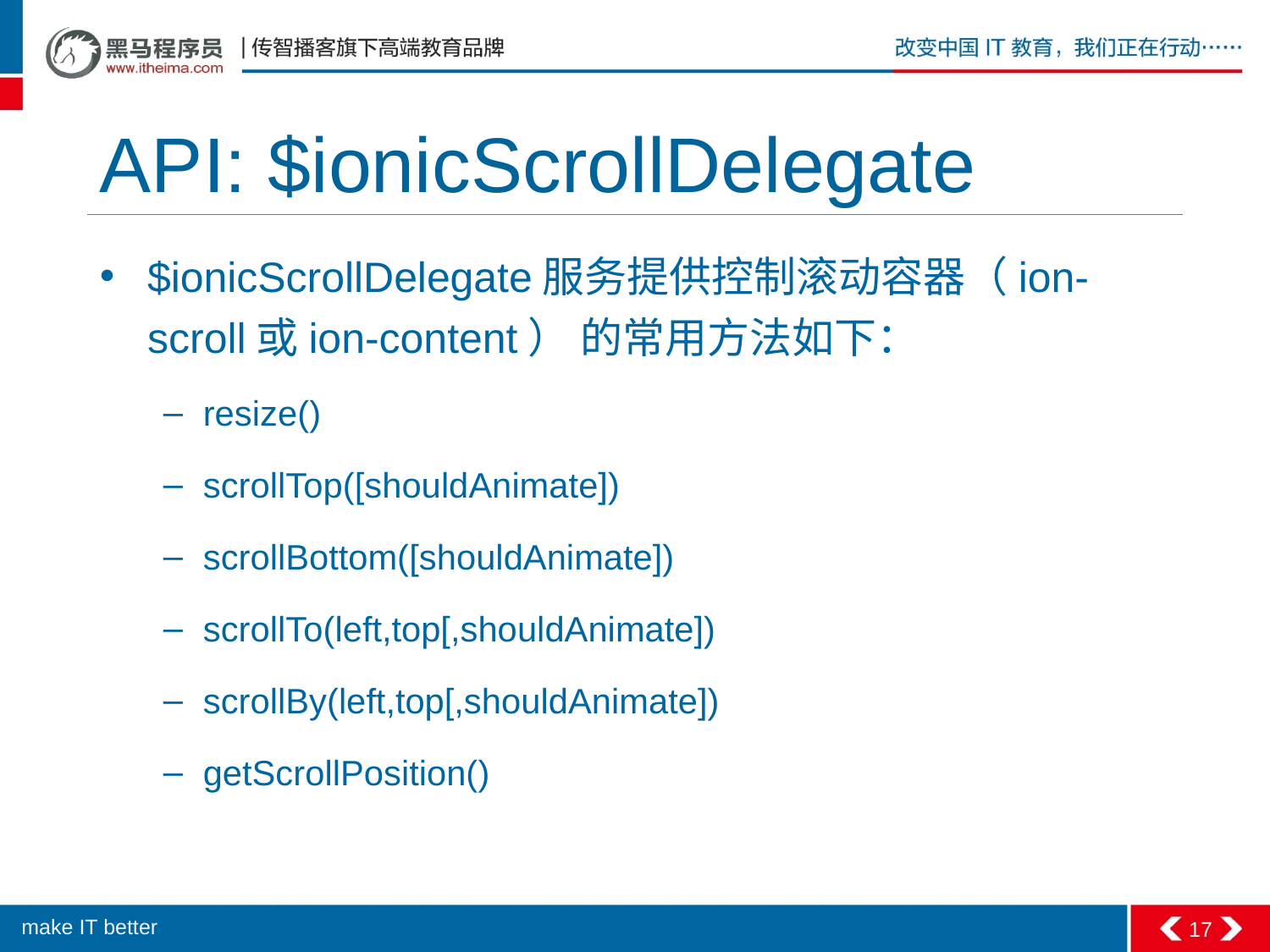

# API: $ionicScrollDelegate
$ionicScrollDelegate服务提供控制滚动容器（ion-scroll或ion-content） 的常用方法如下：
resize()
scrollTop([shouldAnimate])
scrollBottom([shouldAnimate])
scrollTo(left,top[,shouldAnimate])
scrollBy(left,top[,shouldAnimate])
getScrollPosition()
17

make IT better